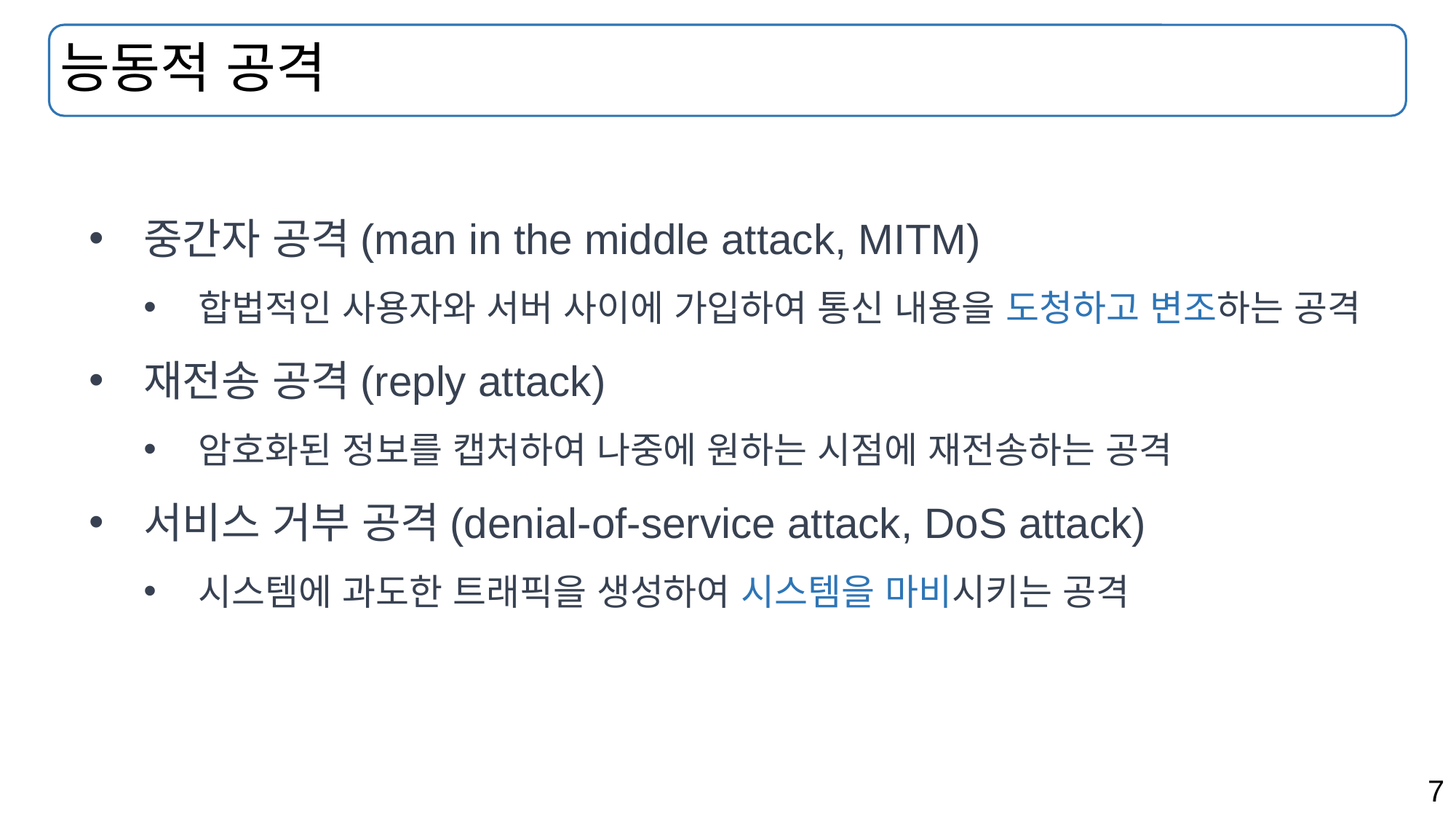

# 능동적 공격
중간자 공격(man in the middle attack, MITM)
합법적인 사용자와 서버 사이에 가입하여 통신 내용을 도청하고 변조하는 공격
재전송 공격(reply attack)
암호화된 정보를 캡처하여 나중에 원하는 시점에 재전송하는 공격
서비스 거부 공격(denial-of-service attack, DoS attack)
시스템에 과도한 트래픽을 생성하여 시스템을 마비시키는 공격